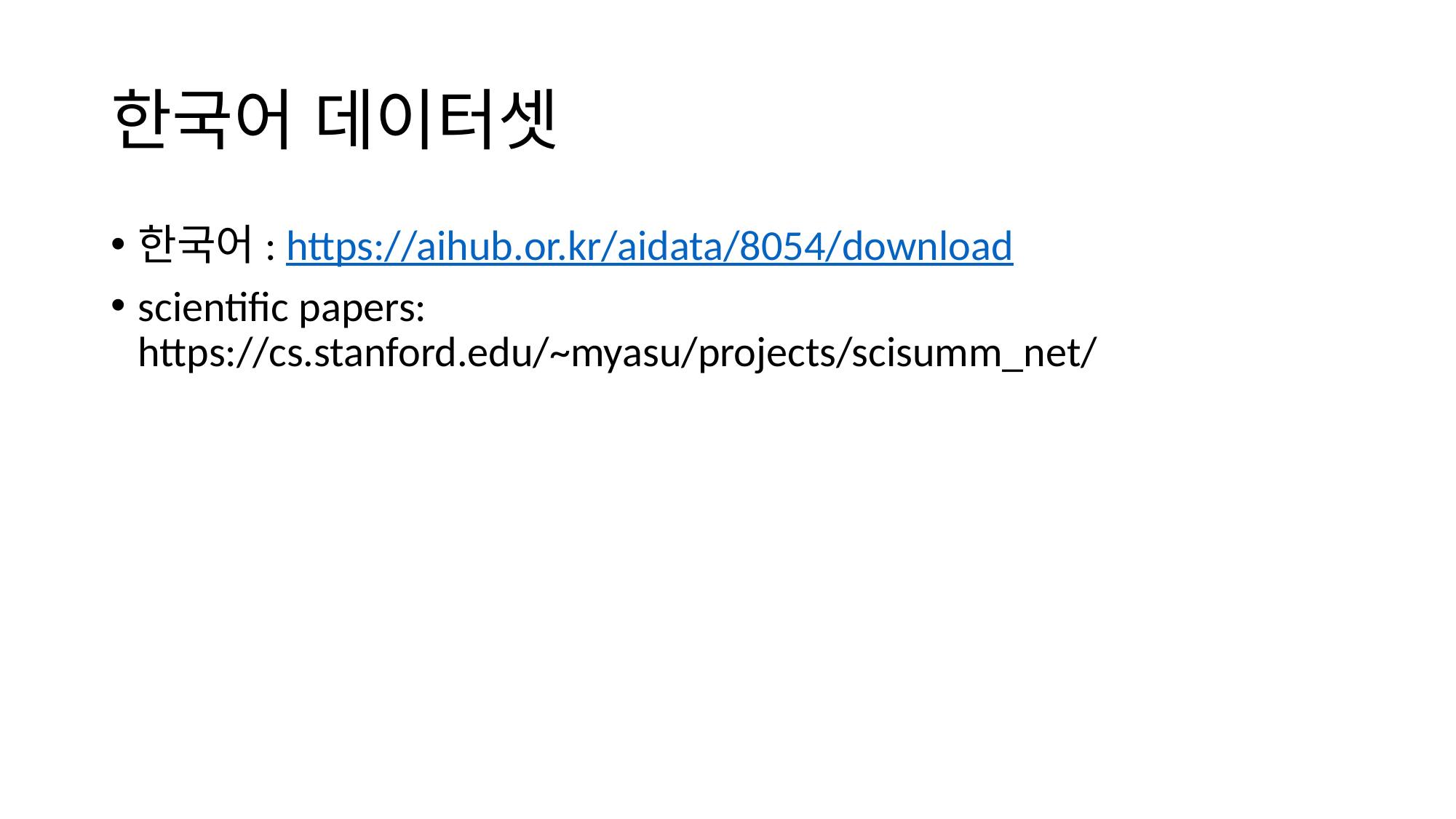

# 한국어 데이터셋
한국어: https://aihub.or.kr/aidata/8054/download
scientific papers: https://cs.stanford.edu/~myasu/projects/scisumm_net/